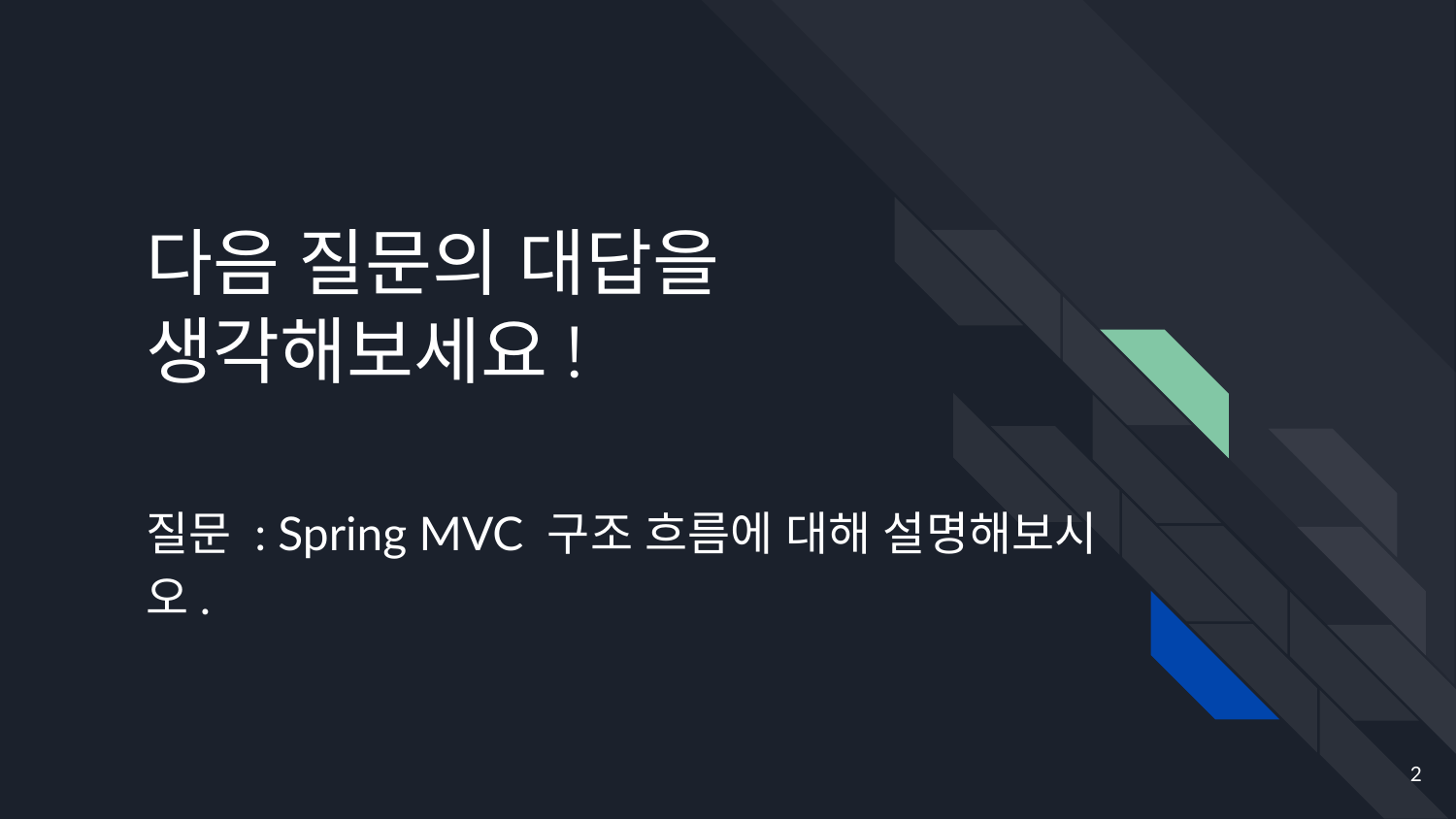

# 다음 질문의 대답을 생각해보세요!
질문 : Spring MVC 구조 흐름에 대해 설명해보시오.
2